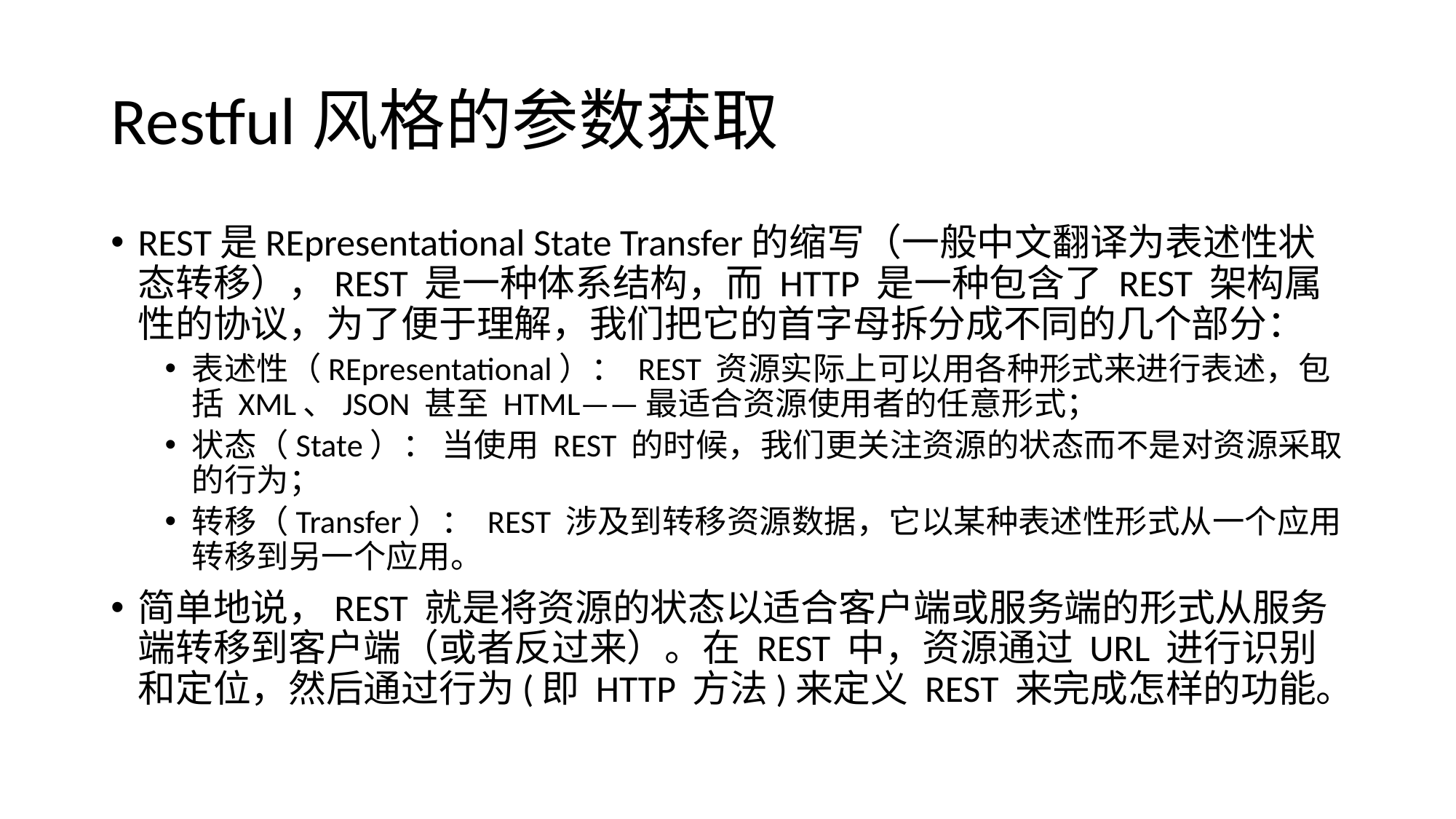

# Restful风格的参数获取
REST是REpresentational State Transfer的缩写（一般中文翻译为表述性状态转移），REST 是一种体系结构，而 HTTP 是一种包含了 REST 架构属性的协议，为了便于理解，我们把它的首字母拆分成不同的几个部分：
表述性（REpresentational）： REST 资源实际上可以用各种形式来进行表述，包括 XML、JSON 甚至 HTML——最适合资源使用者的任意形式；
状态（State）： 当使用 REST 的时候，我们更关注资源的状态而不是对资源采取的行为；
转移（Transfer）： REST 涉及到转移资源数据，它以某种表述性形式从一个应用转移到另一个应用。
简单地说，REST 就是将资源的状态以适合客户端或服务端的形式从服务端转移到客户端（或者反过来）。在 REST 中，资源通过 URL 进行识别和定位，然后通过行为(即 HTTP 方法)来定义 REST 来完成怎样的功能。